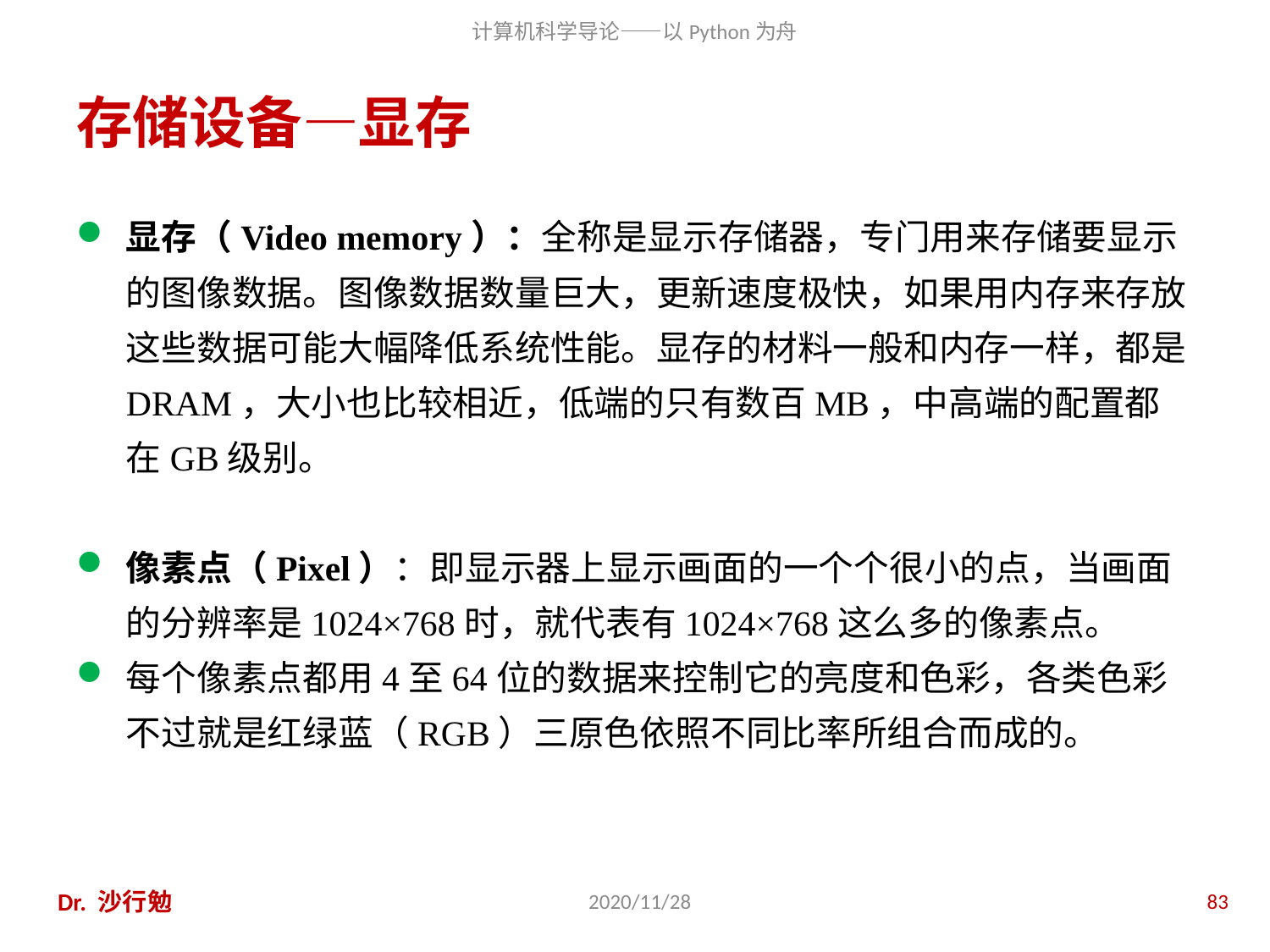

# 存储设备—显存
显存（Video memory）：全称是显示存储器，专门用来存储要显示的图像数据。图像数据数量巨大，更新速度极快，如果用内存来存放这些数据可能大幅降低系统性能。显存的材料一般和内存一样，都是DRAM，大小也比较相近，低端的只有数百MB，中高端的配置都在GB级别。

像素点（Pixel）：即显示器上显示画面的一个个很小的点，当画面的分辨率是1024×768时，就代表有1024×768这么多的像素点。
每个像素点都用4至64位的数据来控制它的亮度和色彩，各类色彩不过就是红绿蓝（RGB）三原色依照不同比率所组合而成的。

Dr. 沙行勉
2020/11/28
83